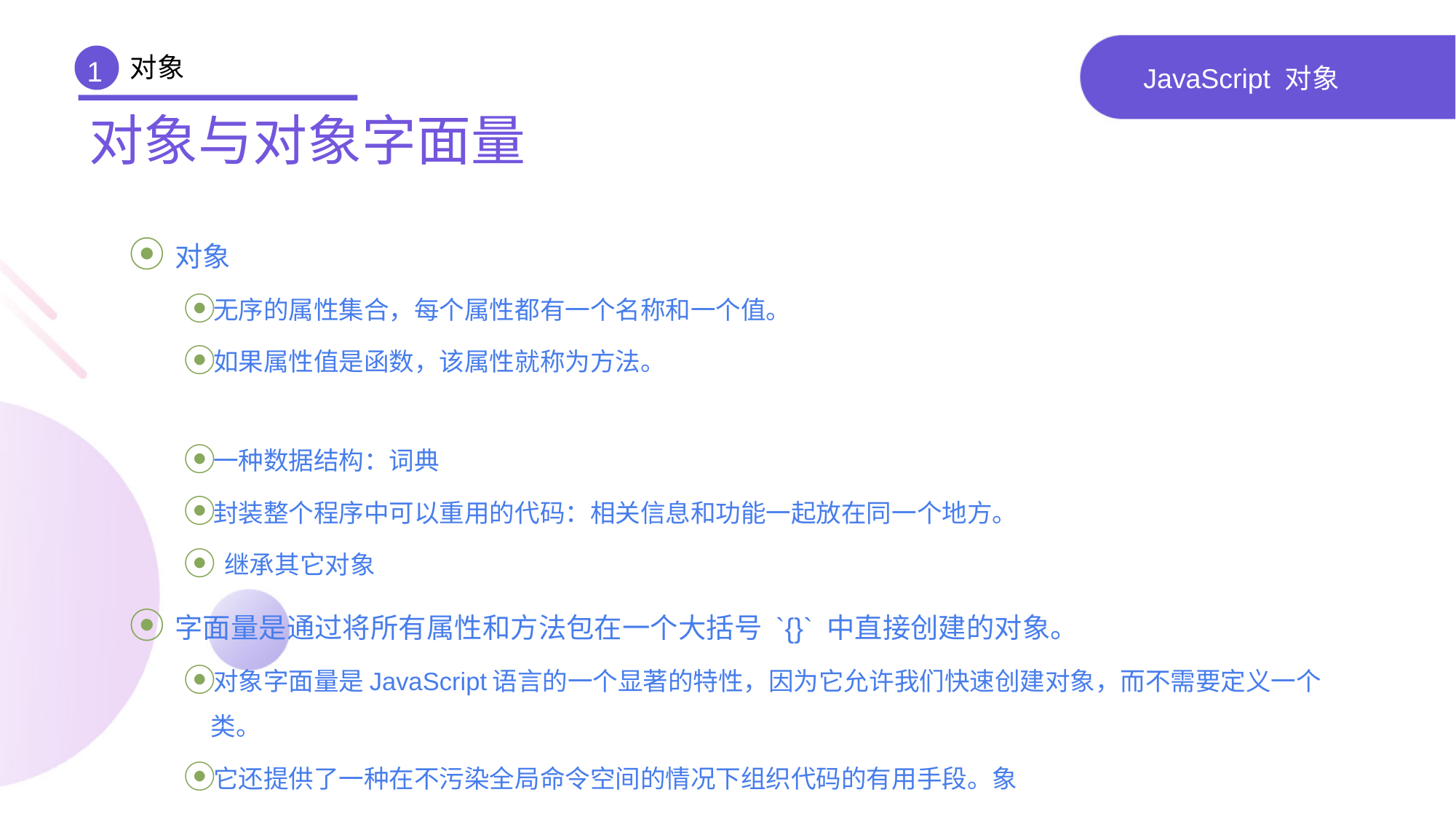

对象
1
# JavaScript 对象
对象与对象字面量
 对象
无序的属性集合，每个属性都有一个名称和一个值。
如果属性值是函数，该属性就称为方法。

一种数据结构：词典
封装整个程序中可以重用的代码：相关信息和功能一起放在同一个地方。
 继承其它对象
 字面量是通过将所有属性和方法包在一个大括号 `{}` 中直接创建的对象。
对象字面量是JavaScript语言的一个显著的特性，因为它允许我们快速创建对象，而不需要定义一个类。
它还提供了一种在不污染全局命令空间的情况下组织代码的有用手段。象